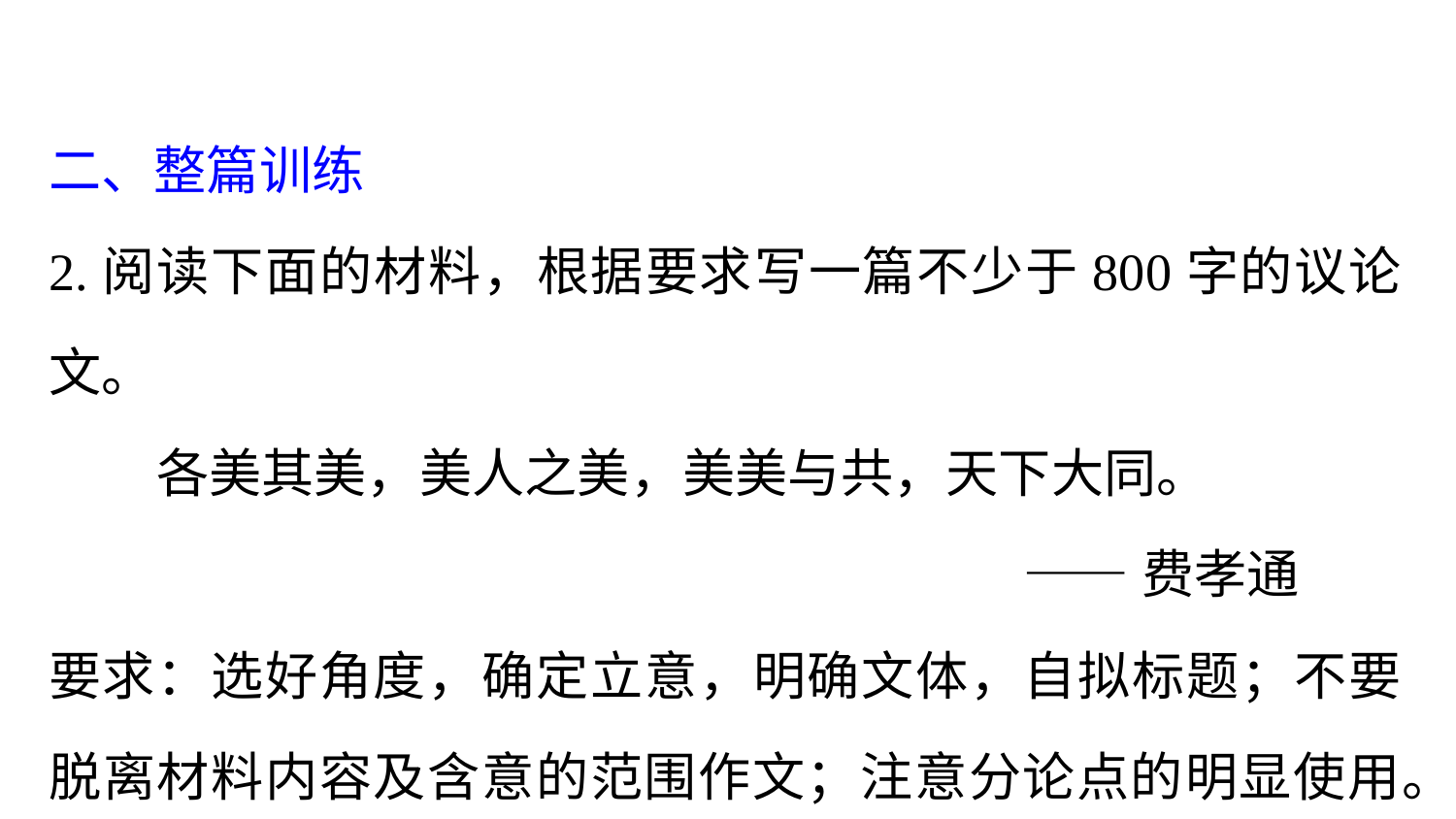

二、整篇训练
2.阅读下面的材料，根据要求写一篇不少于800字的议论文。
        各美其美，美人之美，美美与共，天下大同。
                                                                                  ——费孝通
要求：选好角度，确定立意，明确文体，自拟标题；不要脱离材料内容及含意的范围作文；注意分论点的明显使用。